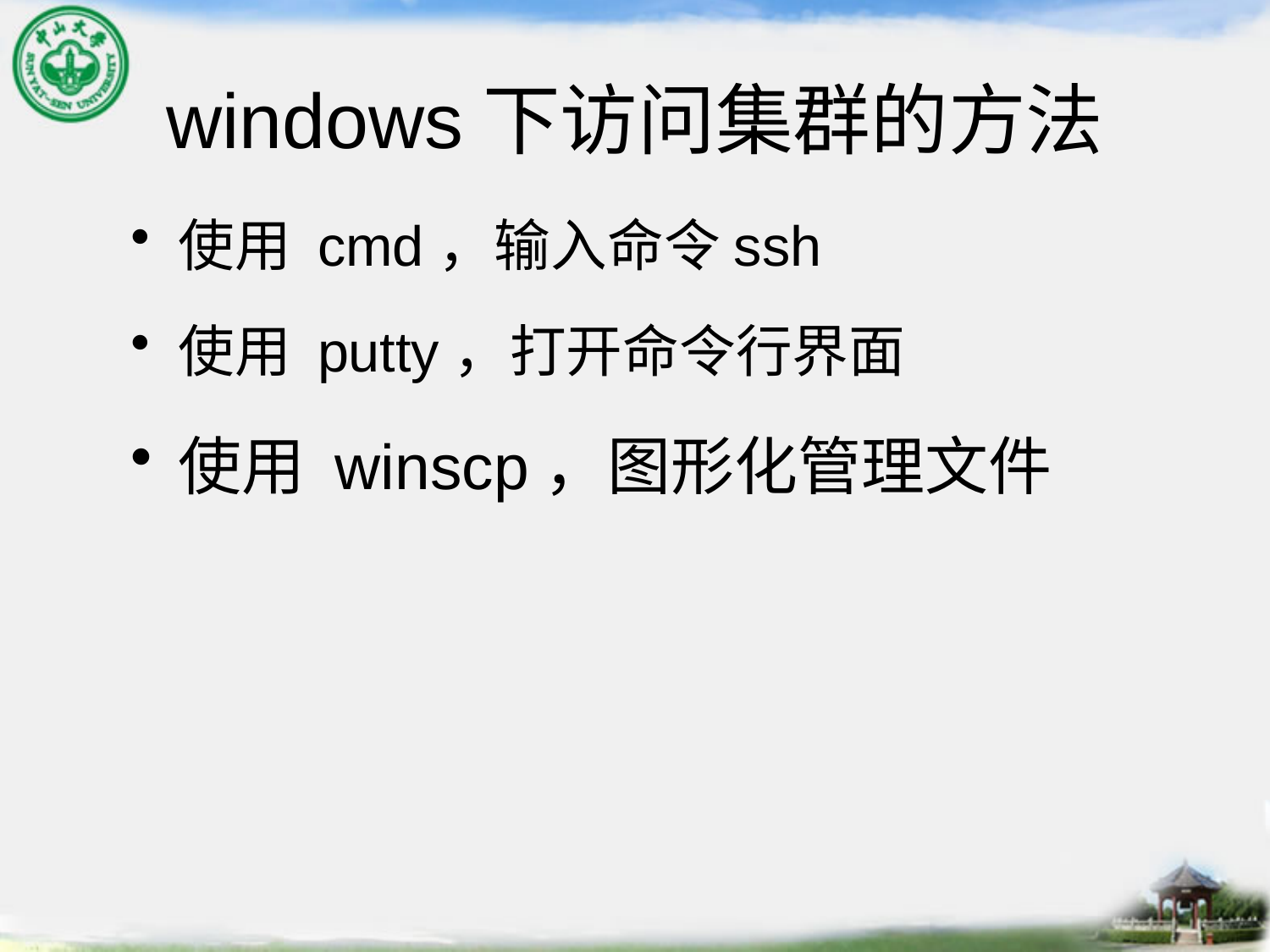

# windows下访问集群的方法
使用 cmd，输入命令ssh
使用 putty，打开命令行界面
使用 winscp，图形化管理文件